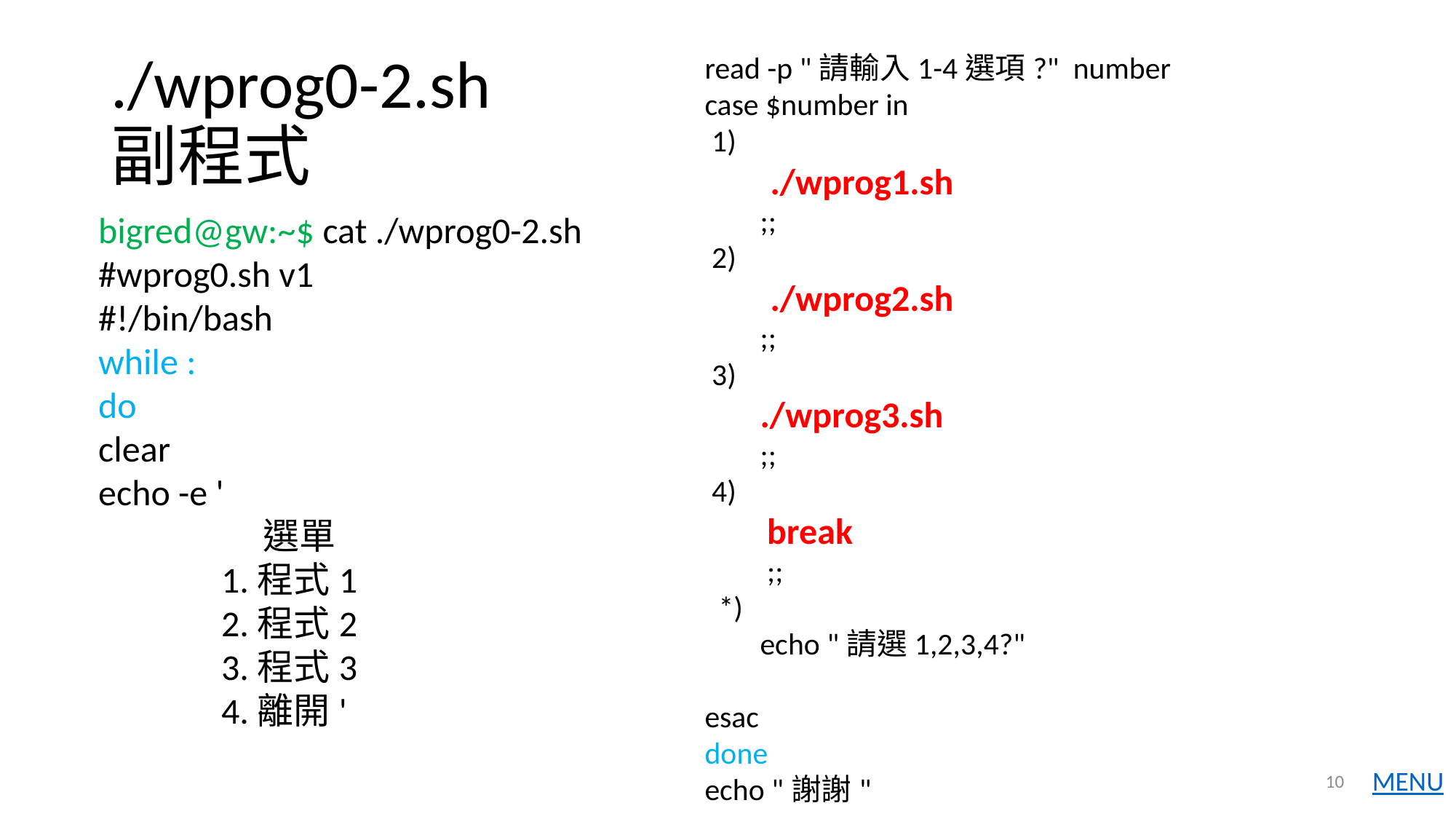

# ./wprog0-2.sh 副程式
read -p "請輸入1-4選項?"  number
case $number in
 1)
        ./wprog1.sh
        ;;
 2)
        ./wprog2.sh
        ;;
 3)
        ./wprog3.sh
        ;;
 4)
         break
         ;;
  *)
        echo "請選1,2,3,4?"

esac
done
echo "謝謝"

bigred@gw:~$ cat ./wprog0-2.sh
#wprog0.sh v1
#!/bin/bash
while :
do
clear
echo -e '
                   選單
               1.程式1
               2.程式2
               3.程式3
               4.離開'

10